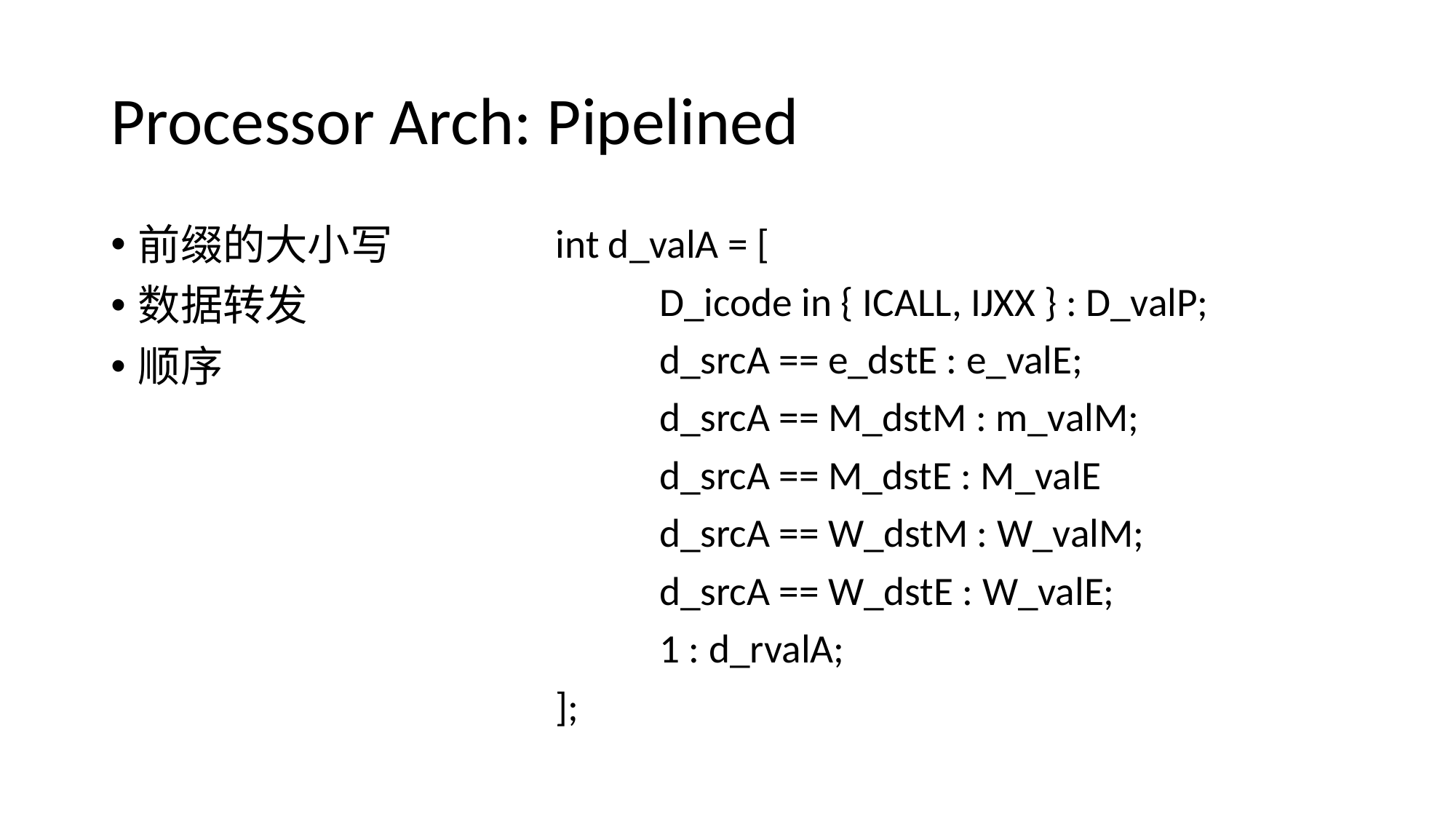

# Processor Arch: Pipelined
前缀的大小写
数据转发
顺序
int d_valA = [
	D_icode in { ICALL, IJXX } : D_valP;
	d_srcA == e_dstE : e_valE;
	d_srcA == M_dstM : m_valM;
	d_srcA == M_dstE : M_valE
	d_srcA == W_dstM : W_valM;
	d_srcA == W_dstE : W_valE;
	1 : d_rvalA;
];